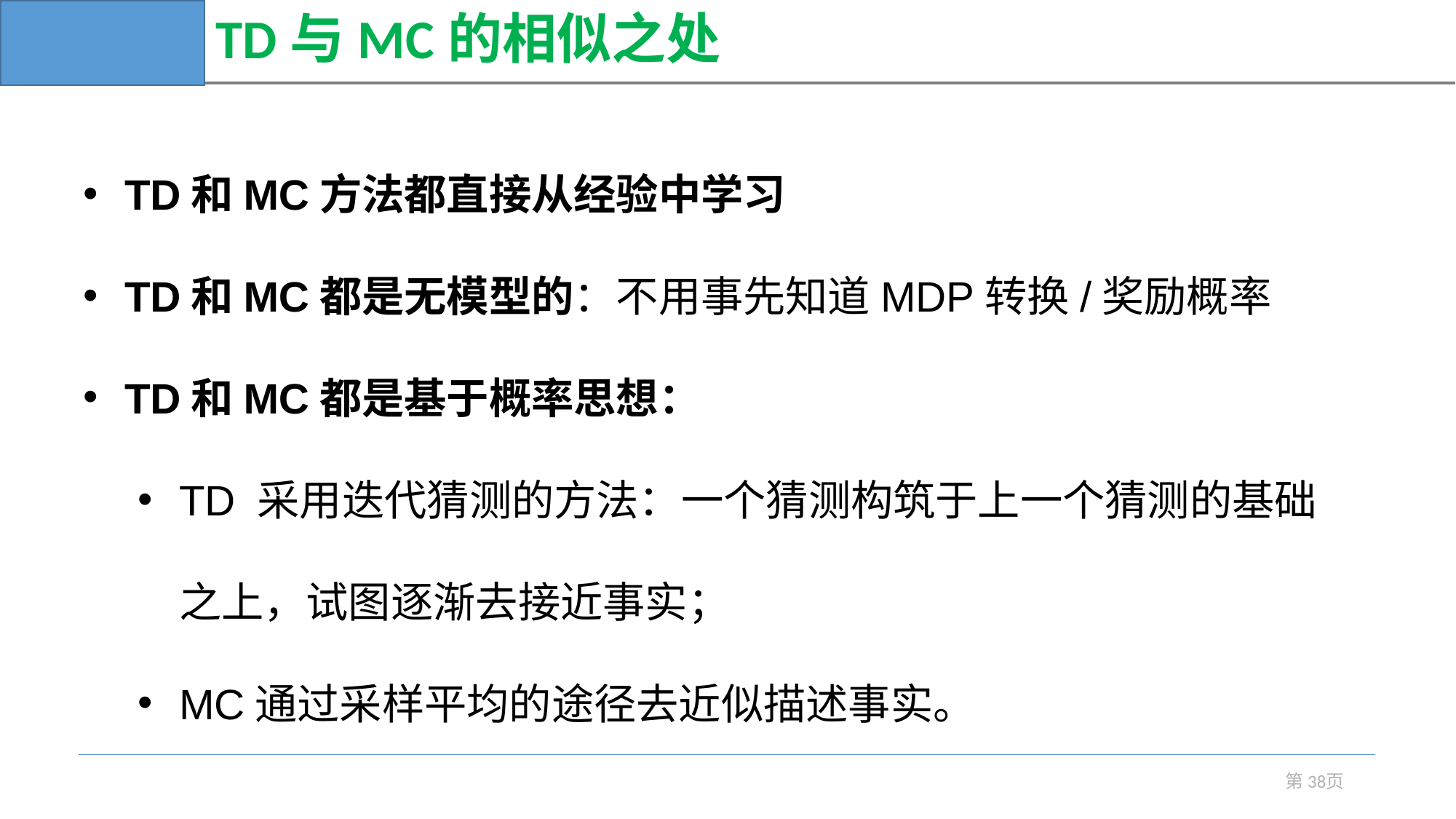

# TD与MC的相似之处
TD和MC方法都直接从经验中学习
TD和MC都是无模型的：不用事先知道MDP转换/奖励概率
TD和MC都是基于概率思想：
TD 采用迭代猜测的方法：一个猜测构筑于上一个猜测的基础之上，试图逐渐去接近事实；
MC通过采样平均的途径去近似描述事实。

第38页